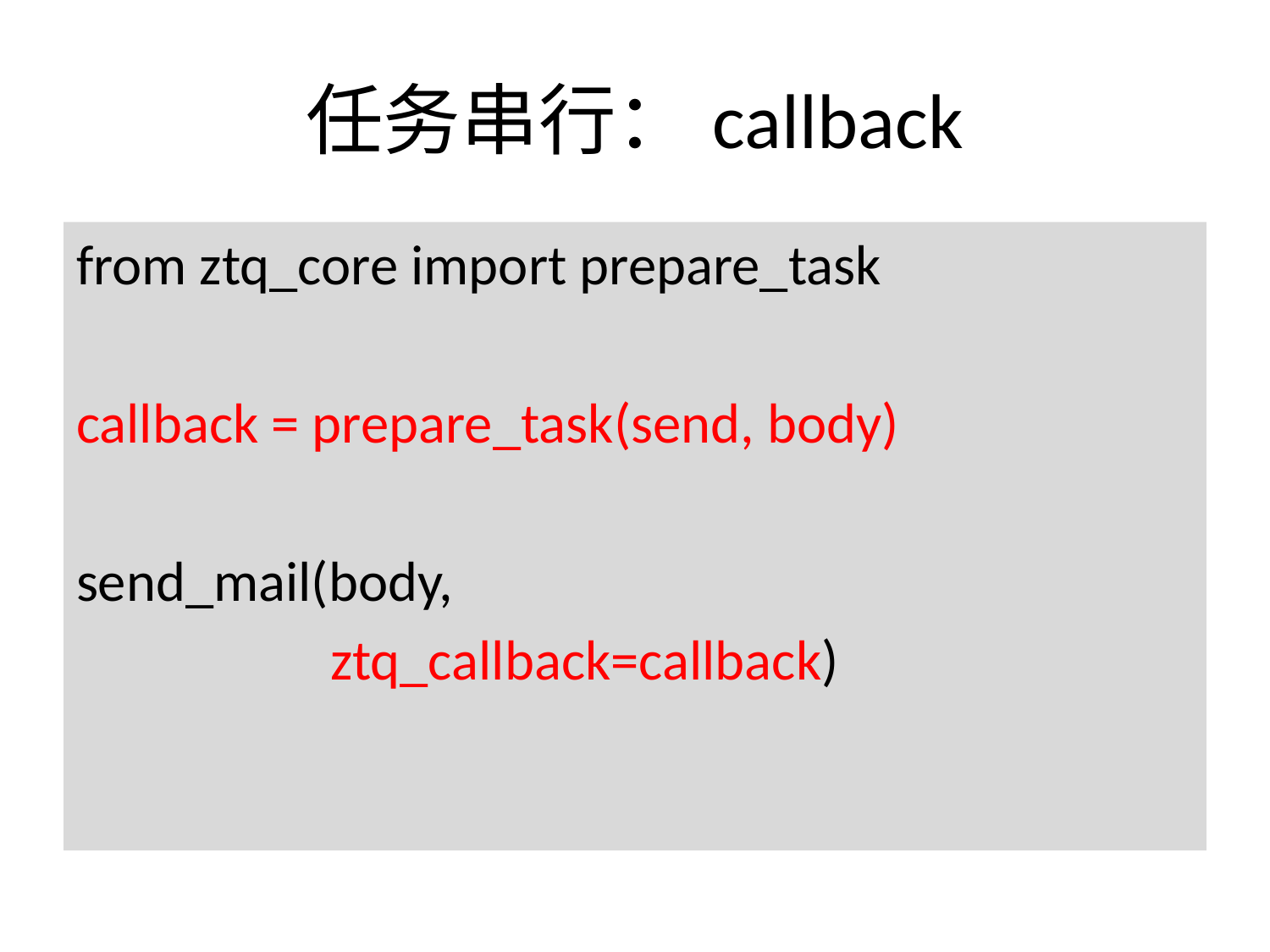

# 任务串行：callback
from ztq_core import prepare_task

callback = prepare_task(send, body)

send_mail(body,
                    ztq_callback=callback)